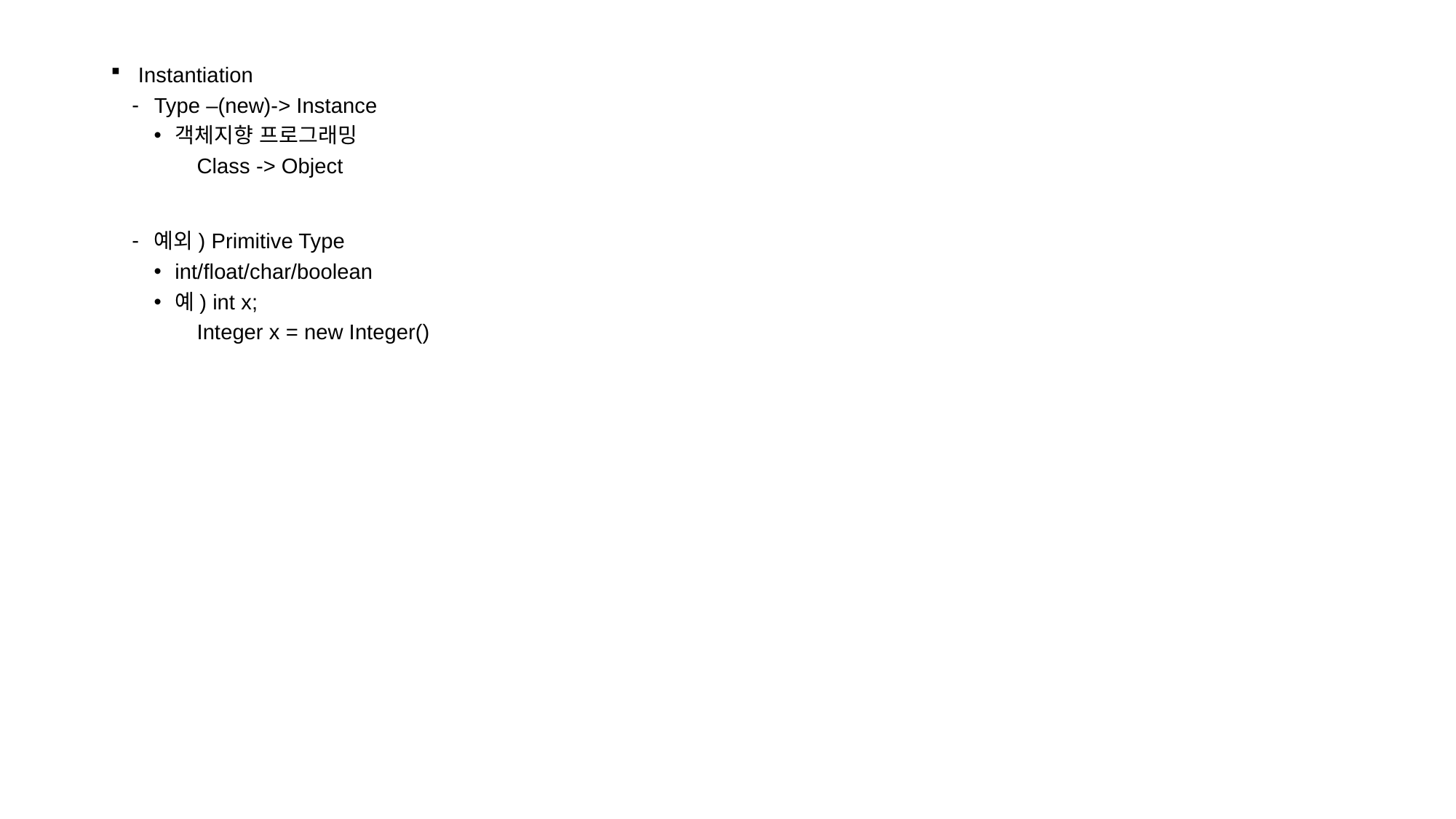

Instantiation
Type –(new)-> Instance
객체지향 프로그래밍
Class -> Object

예외) Primitive Type
int/float/char/boolean
예) int x;
Integer x = new Integer()